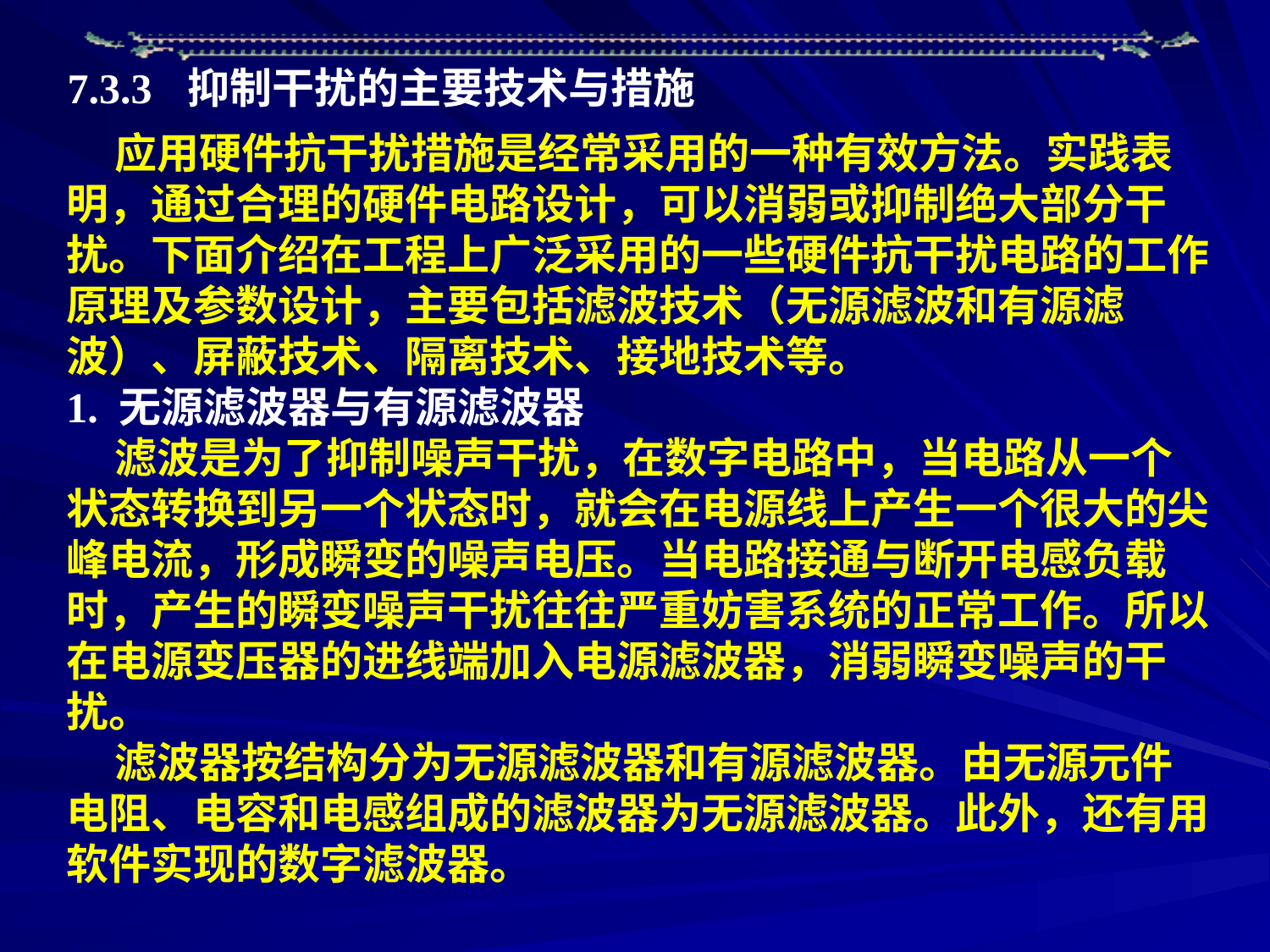

7.3.3 抑制干扰的主要技术与措施
    应用硬件抗干扰措施是经常采用的一种有效方法。实践表明，通过合理的硬件电路设计，可以消弱或抑制绝大部分干扰。下面介绍在工程上广泛采用的一些硬件抗干扰电路的工作原理及参数设计，主要包括滤波技术（无源滤波和有源滤波）、屏蔽技术、隔离技术、接地技术等。
1. 无源滤波器与有源滤波器
    滤波是为了抑制噪声干扰，在数字电路中，当电路从一个状态转换到另一个状态时，就会在电源线上产生一个很大的尖峰电流，形成瞬变的噪声电压。当电路接通与断开电感负载时，产生的瞬变噪声干扰往往严重妨害系统的正常工作。所以在电源变压器的进线端加入电源滤波器，消弱瞬变噪声的干扰。
    滤波器按结构分为无源滤波器和有源滤波器。由无源元件电阻、电容和电感组成的滤波器为无源滤波器。此外，还有用软件实现的数字滤波器。